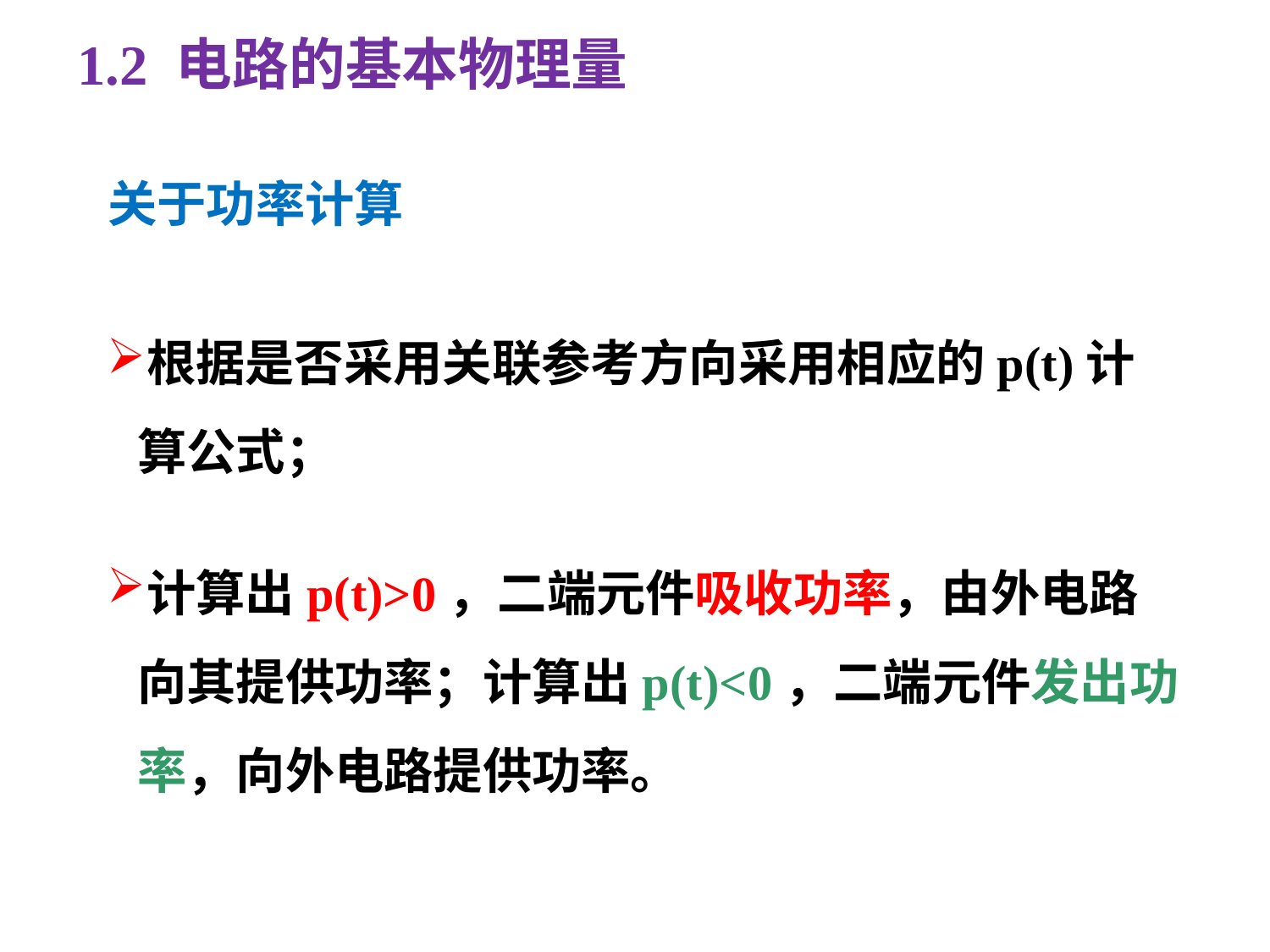

1.2 电路的基本物理量
关于功率计算
根据是否采用关联参考方向采用相应的p(t)计算公式；
计算出p(t)>0，二端元件吸收功率，由外电路向其提供功率；计算出p(t)<0，二端元件发出功率，向外电路提供功率。